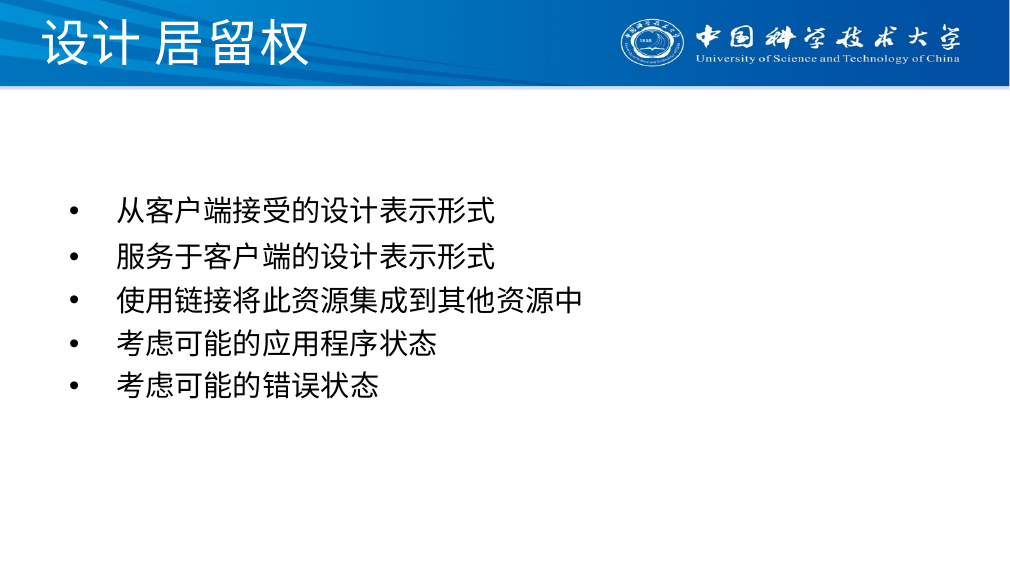

# 设计 居留权
从客户端接受的设计表示形式
服务于客户端的设计表示形式
使用链接将此资源集成到其他资源中
考虑可能的应用程序状态
考虑可能的错误状态